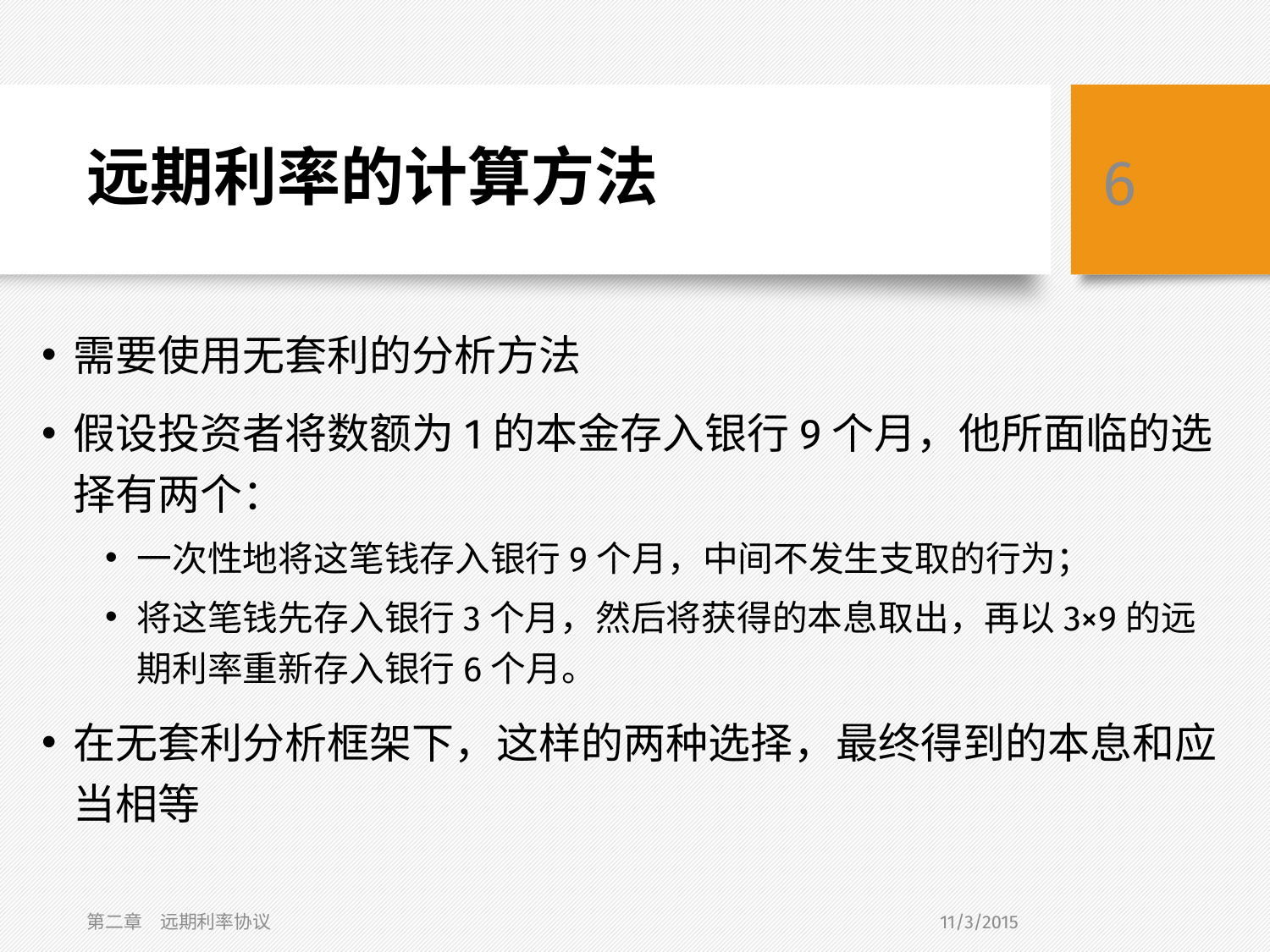

# 远期利率的计算方法
6
需要使用无套利的分析方法
假设投资者将数额为1的本金存入银行9个月，他所面临的选择有两个：
一次性地将这笔钱存入银行9个月，中间不发生支取的行为；
将这笔钱先存入银行3个月，然后将获得的本息取出，再以3×9的远期利率重新存入银行6个月。
在无套利分析框架下，这样的两种选择，最终得到的本息和应当相等
11/3/2015
第二章　远期利率协议